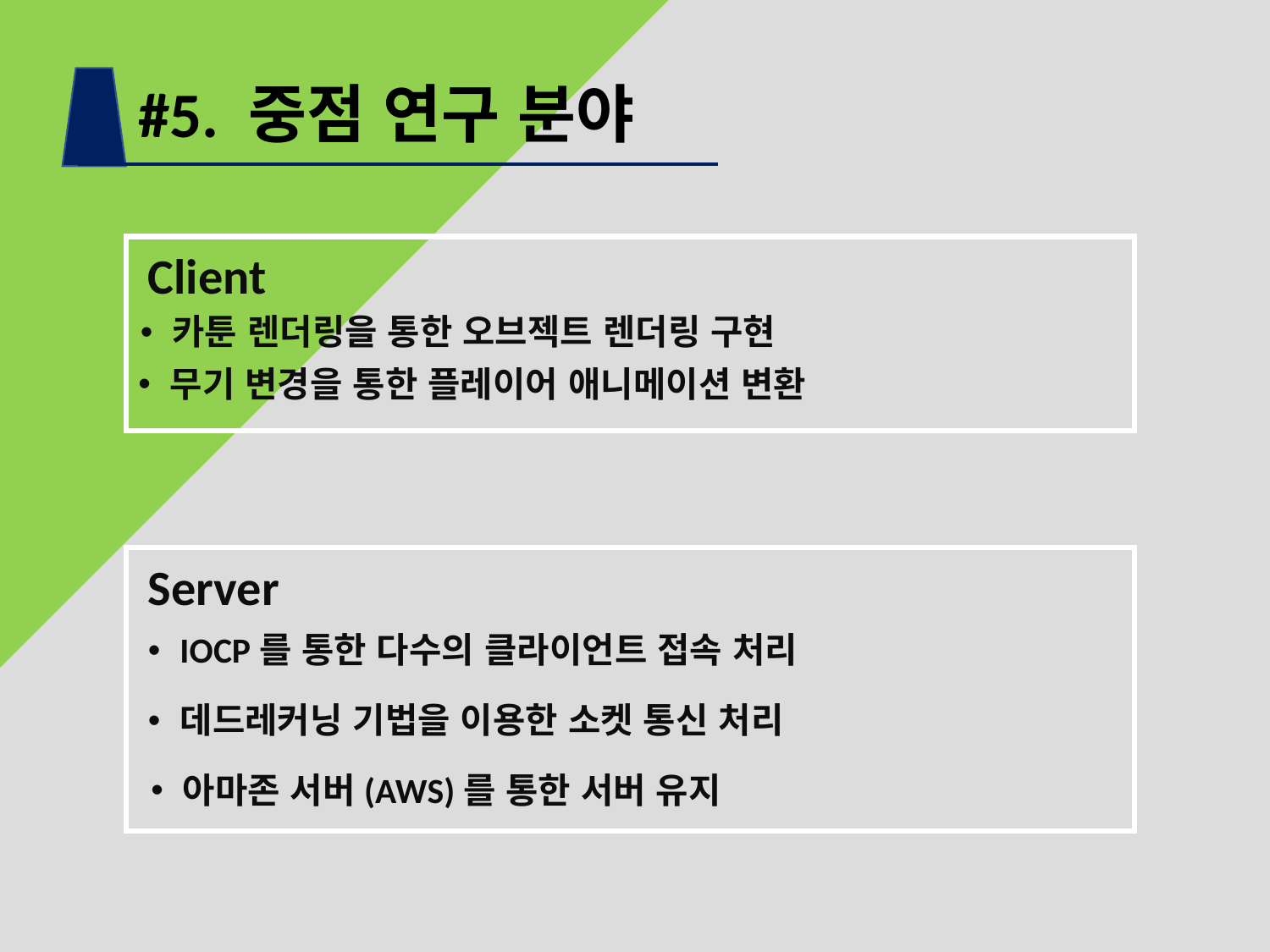

#5. 중점 연구 분야

Client
카툰 렌더링을 통한 오브젝트 렌더링 구현
무기 변경을 통한 플레이어 애니메이션 변환

Server
IOCP를 통한 다수의 클라이언트 접속 처리
데드레커닝 기법을 이용한 소켓 통신 처리
아마존 서버(AWS)를 통한 서버 유지